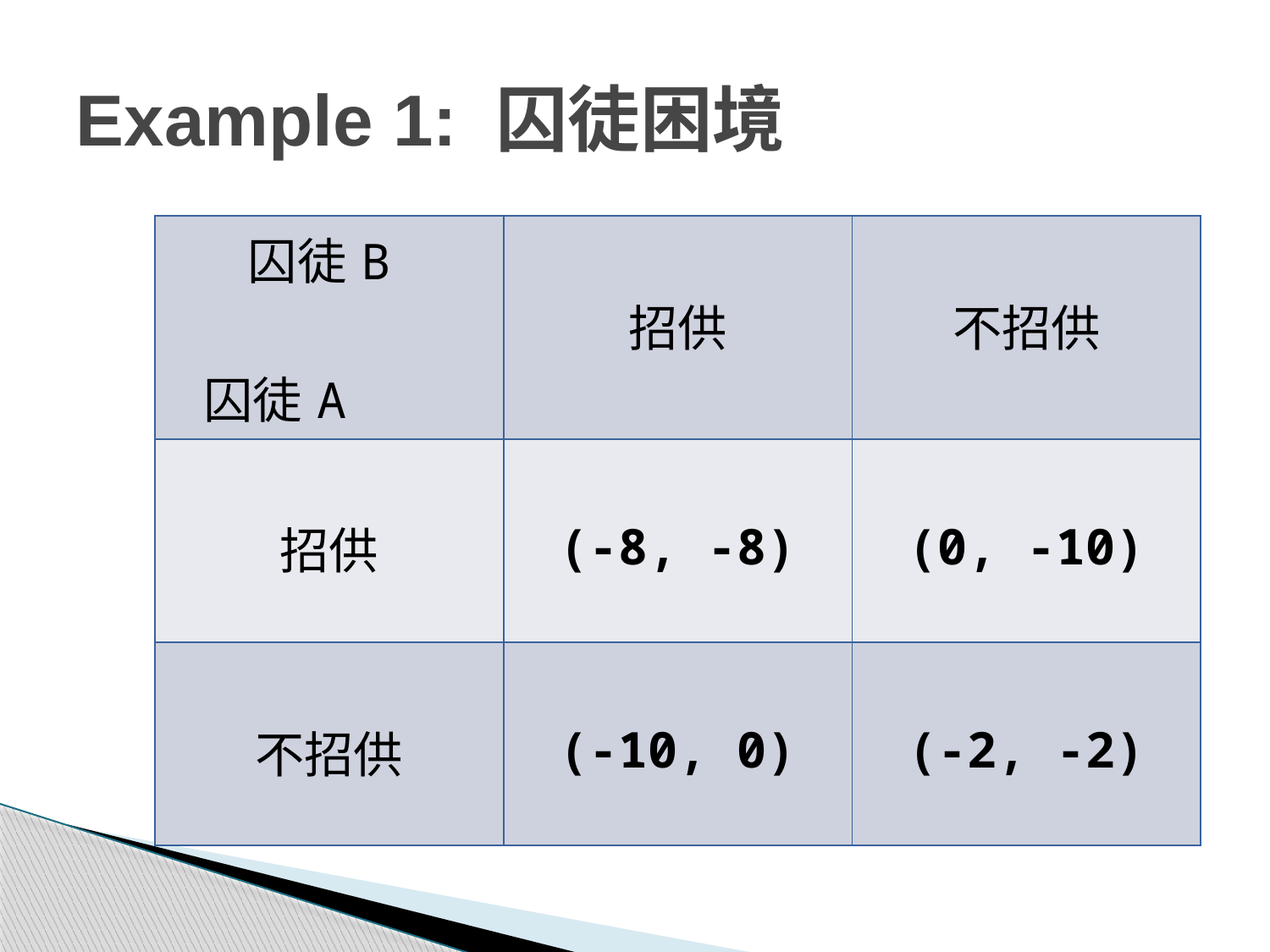

# Example 1: 囚徒困境
| 囚徒B 囚徒A | 招供 | 不招供 |
| --- | --- | --- |
| 招供 | (-8, -8) | (0, -10) |
| 不招供 | (-10, 0) | (-2, -2) |